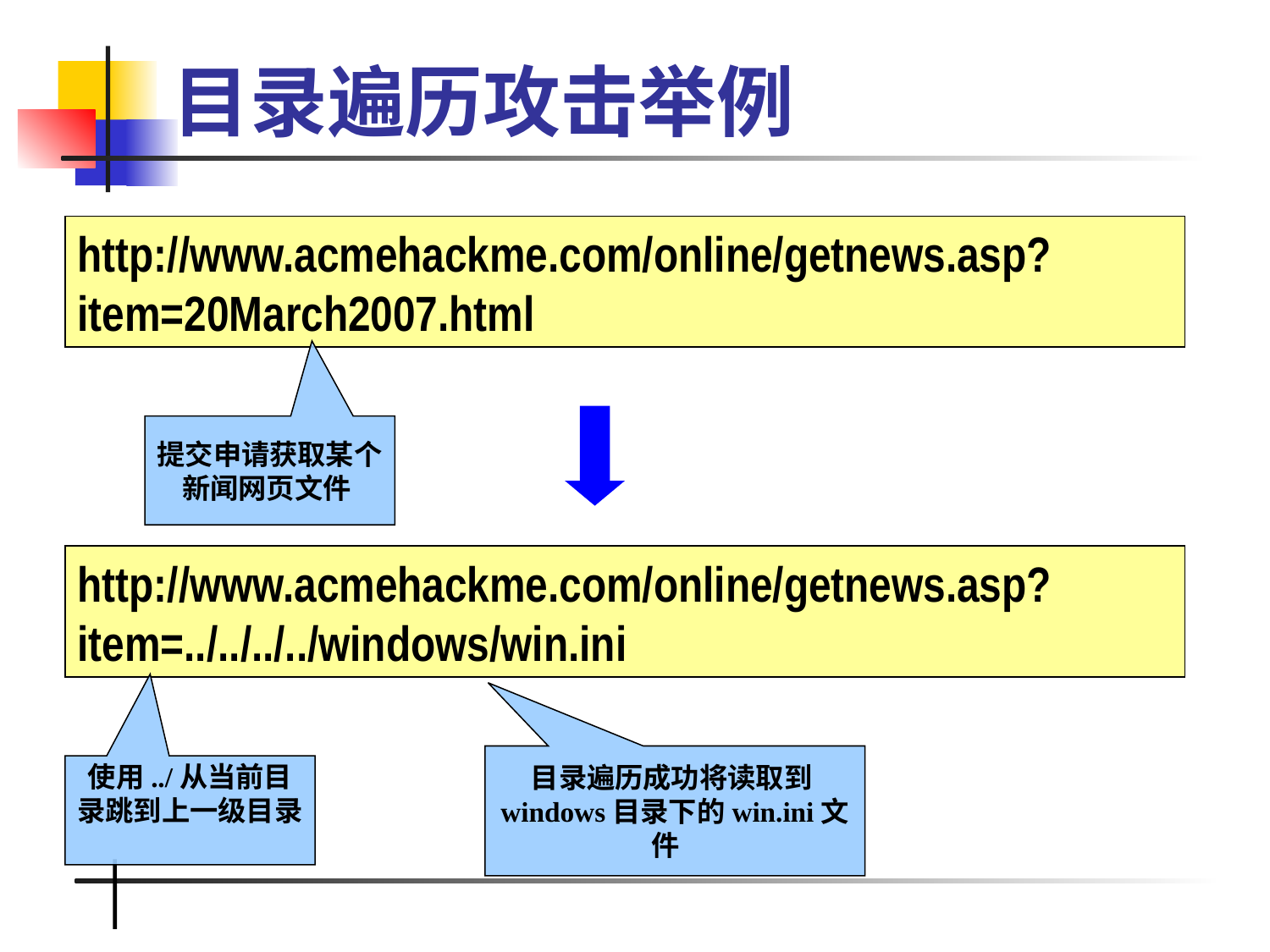

# 目录遍历攻击举例
http://www.acmehackme.com/online/getnews.asp?item=20March2007.html

提交申请获取某个新闻网页文件
http://www.acmehackme.com/online/getnews.asp?item=../../../../windows/win.ini
目录遍历成功将读取到windows目录下的win.ini文件
使用../从当前目录跳到上一级目录